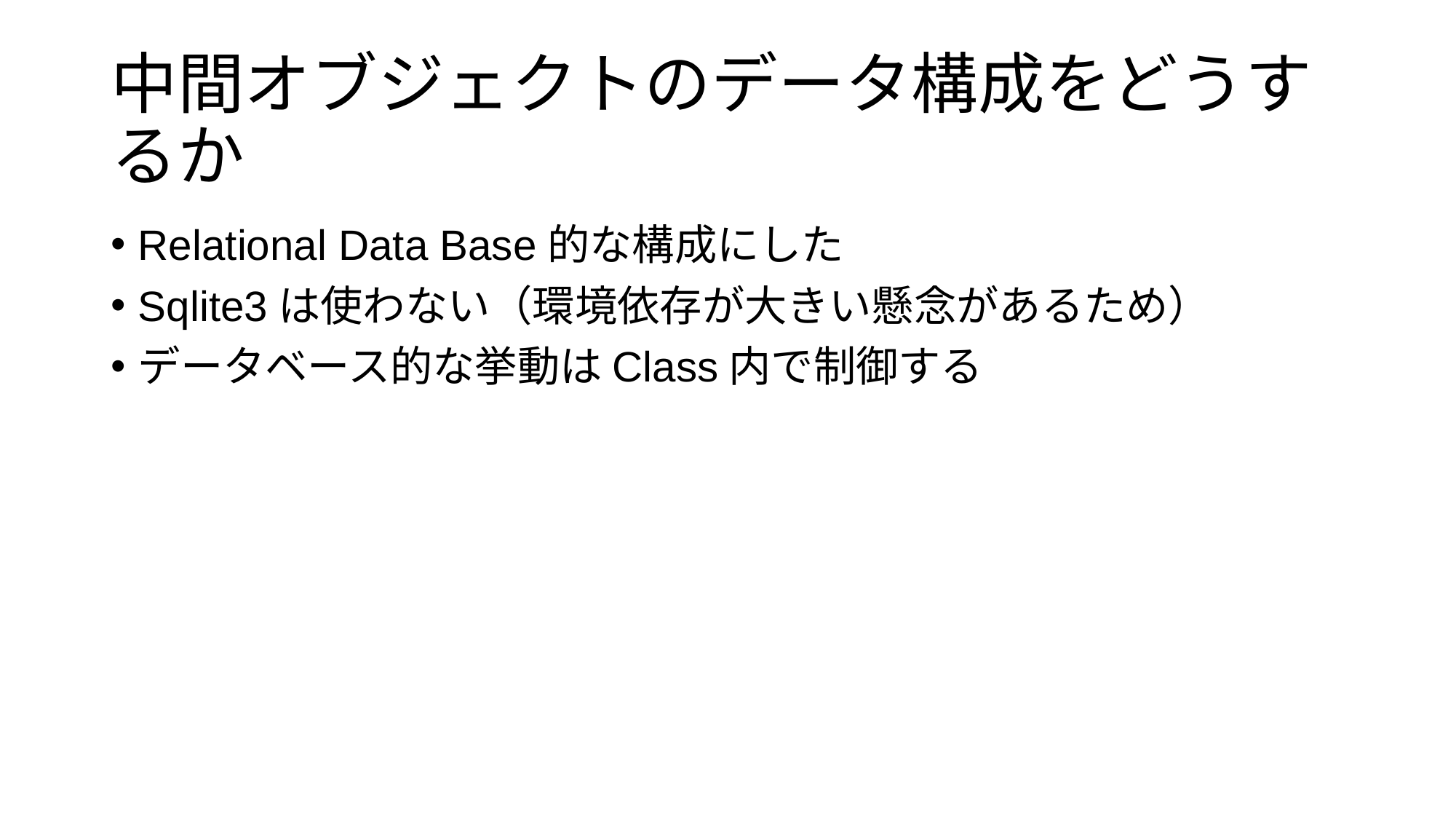

# 中間オブジェクトのデータ構成をどうするか
Relational Data Base的な構成にした
Sqlite3は使わない（環境依存が大きい懸念があるため）
データベース的な挙動はClass内で制御する